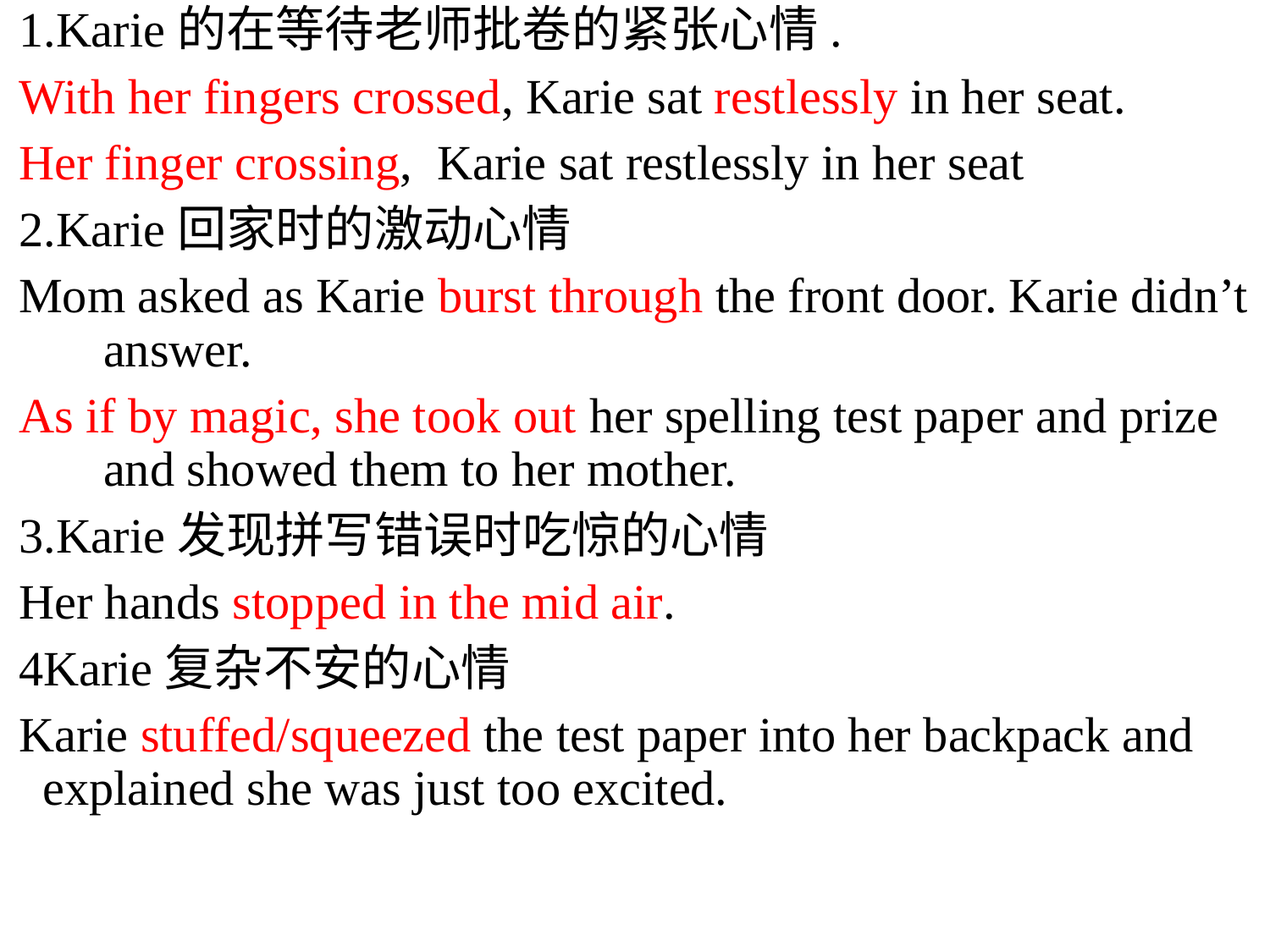

1.Karie的在等待老师批卷的紧张心情.
With her fingers crossed, Karie sat restlessly in her seat.
Her finger crossing,  Karie sat restlessly in her seat
2.Karie回家时的激动心情
Mom asked as Karie burst through the front door. Karie didn’t answer.
As if by magic, she took out her spelling test paper and prize and showed them to her mother.
3.Karie发现拼写错误时吃惊的心情
Her hands stopped in the mid air.
4Karie复杂不安的心情
Karie stuffed/squeezed the test paper into her backpack and explained she was just too excited.